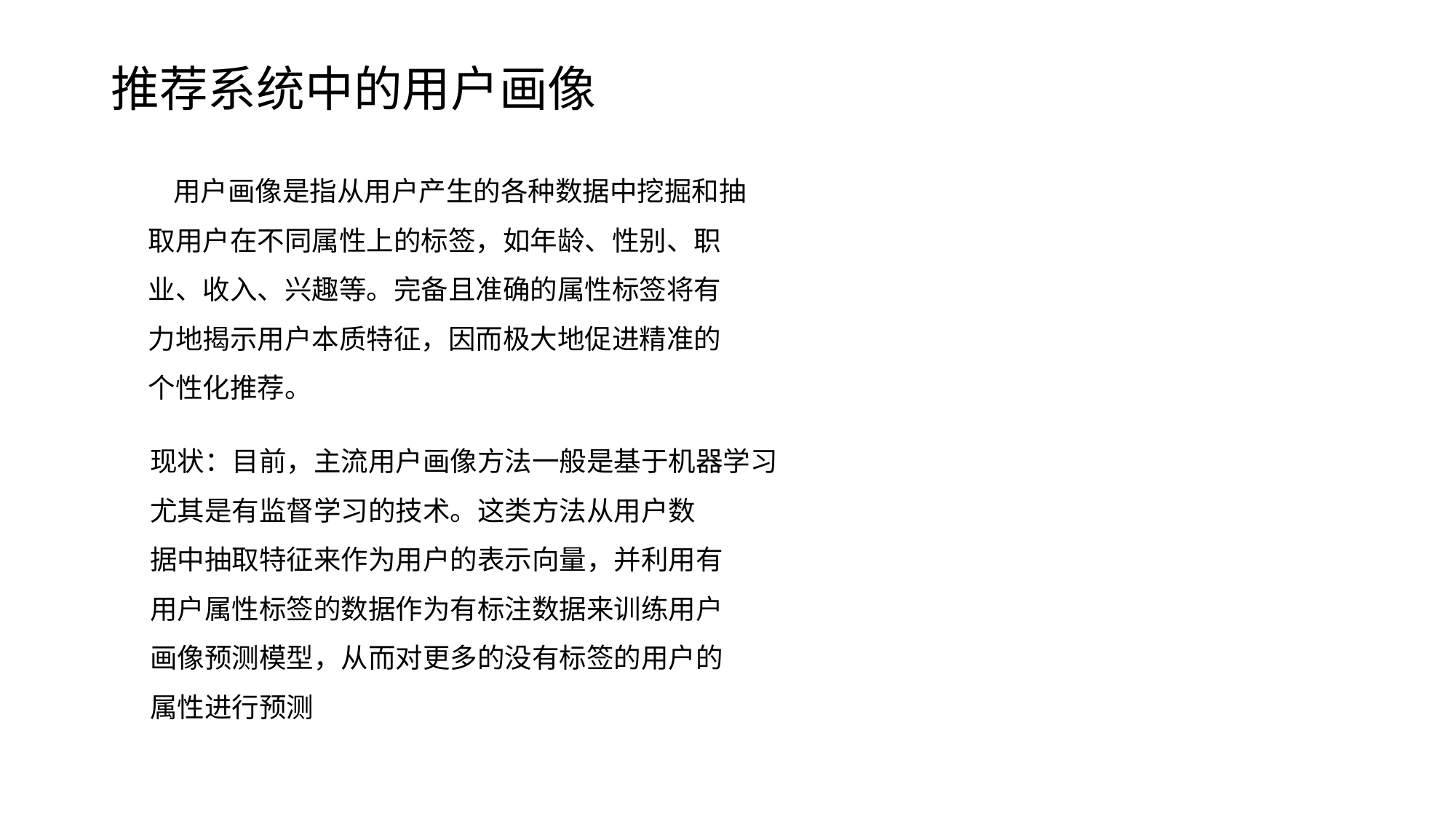

# 推荐系统中的用户画像
   用户画像是指从用户产生的各种数据中挖掘和抽
取用户在不同属性上的标签，如年龄、性别、职
业、收入、兴趣等。完备且准确的属性标签将有
力地揭示用户本质特征，因而极大地促进精准的
个性化推荐。
现状：目前，主流用户画像方法一般是基于机器学习
尤其是有监督学习的技术。这类方法从用户数
据中抽取特征来作为用户的表示向量，并利用有
用户属性标签的数据作为有标注数据来训练用户
画像预测模型，从而对更多的没有标签的用户的
属性进行预测